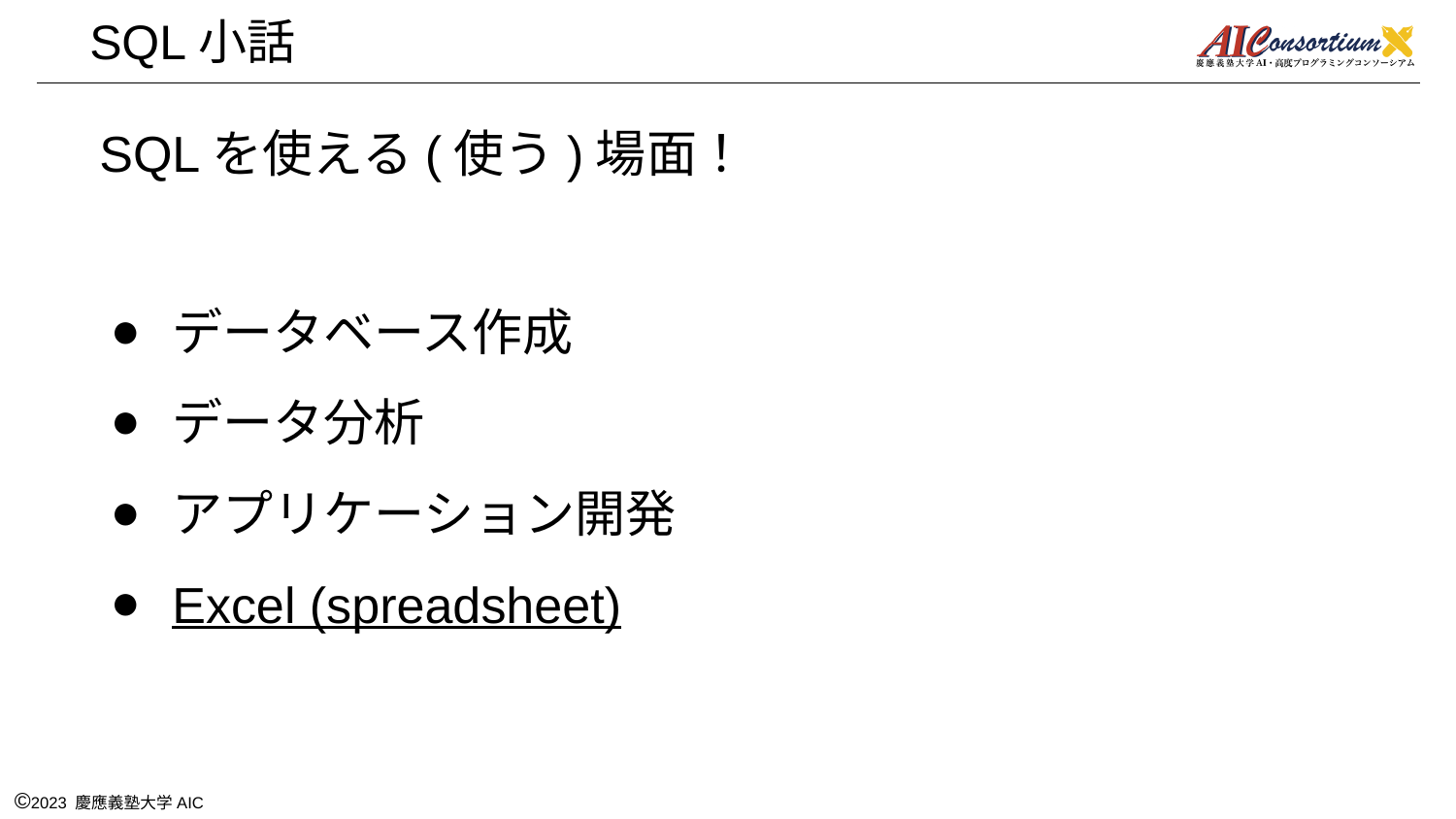

# SQL小話
SQLを使える(使う)場面！

データベース作成
データ分析
アプリケーション開発
Excel (spreadsheet)